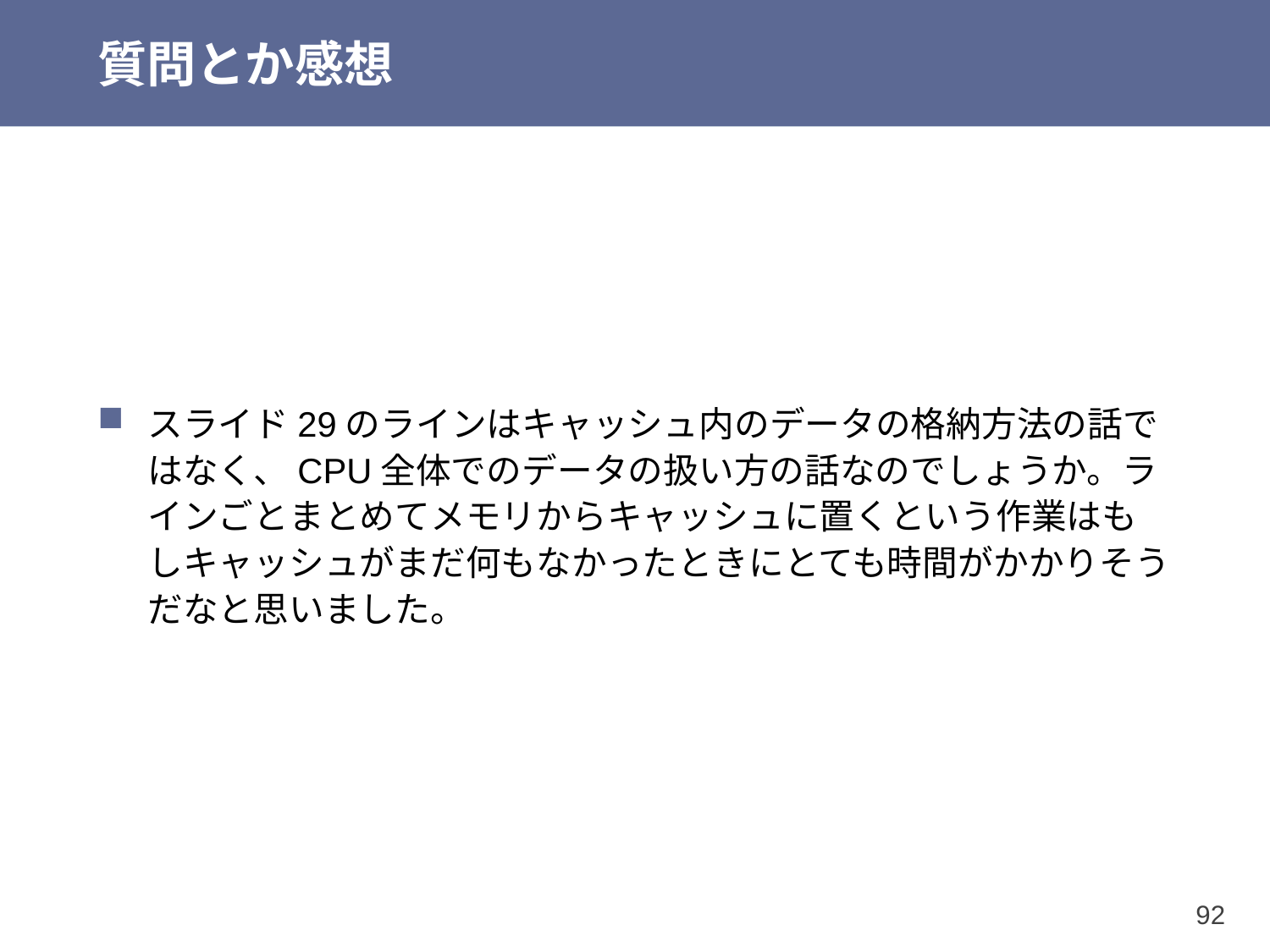

# 質問とか感想
スライド29のラインはキャッシュ内のデータの格納方法の話ではなく、CPU全体でのデータの扱い方の話なのでしょうか。ラインごとまとめてメモリからキャッシュに置くという作業はもしキャッシュがまだ何もなかったときにとても時間がかかりそうだなと思いました。